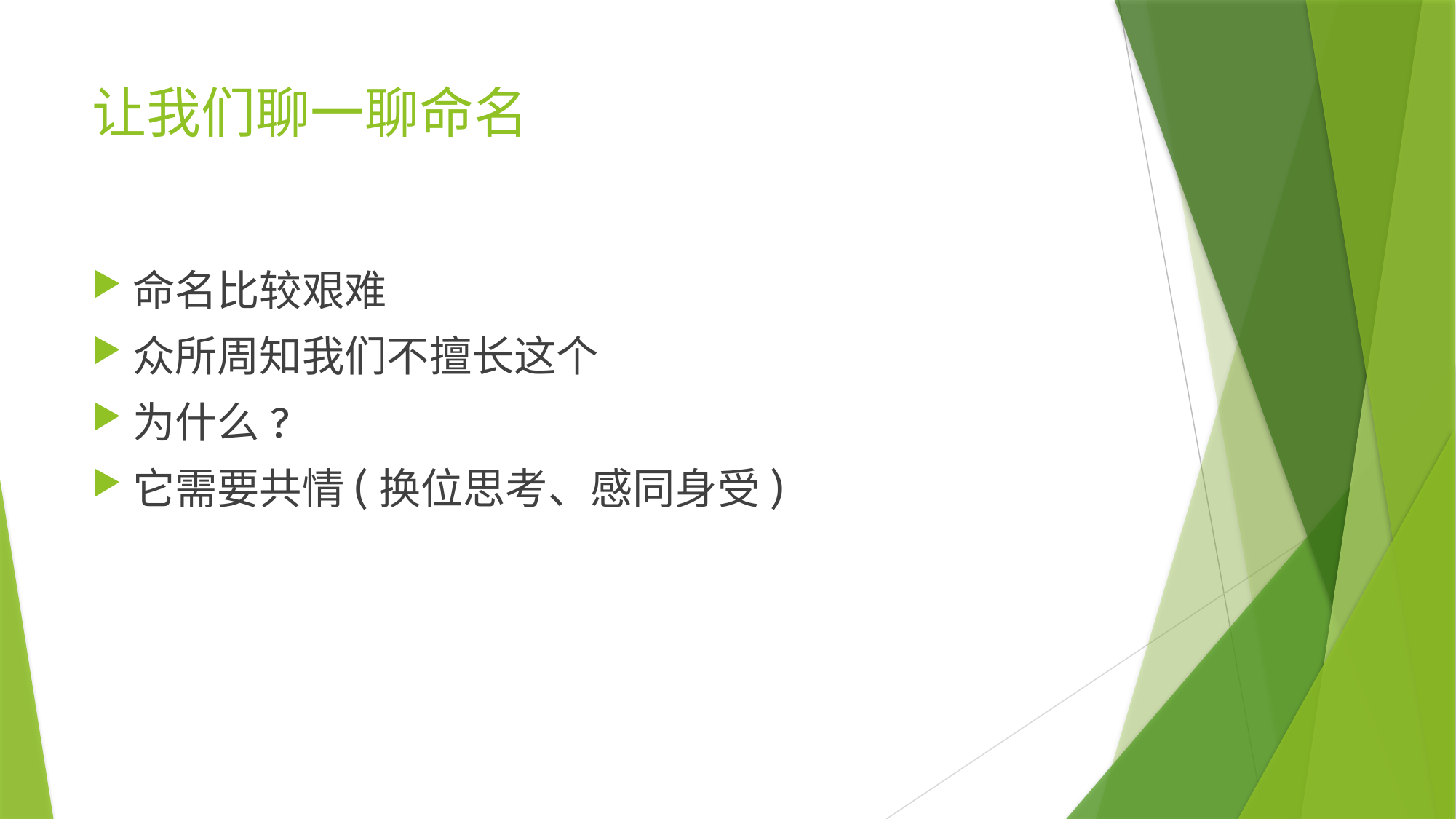

# 让我们聊一聊命名
命名比较艰难
众所周知我们不擅长这个
为什么?
它需要共情(换位思考、感同身受)